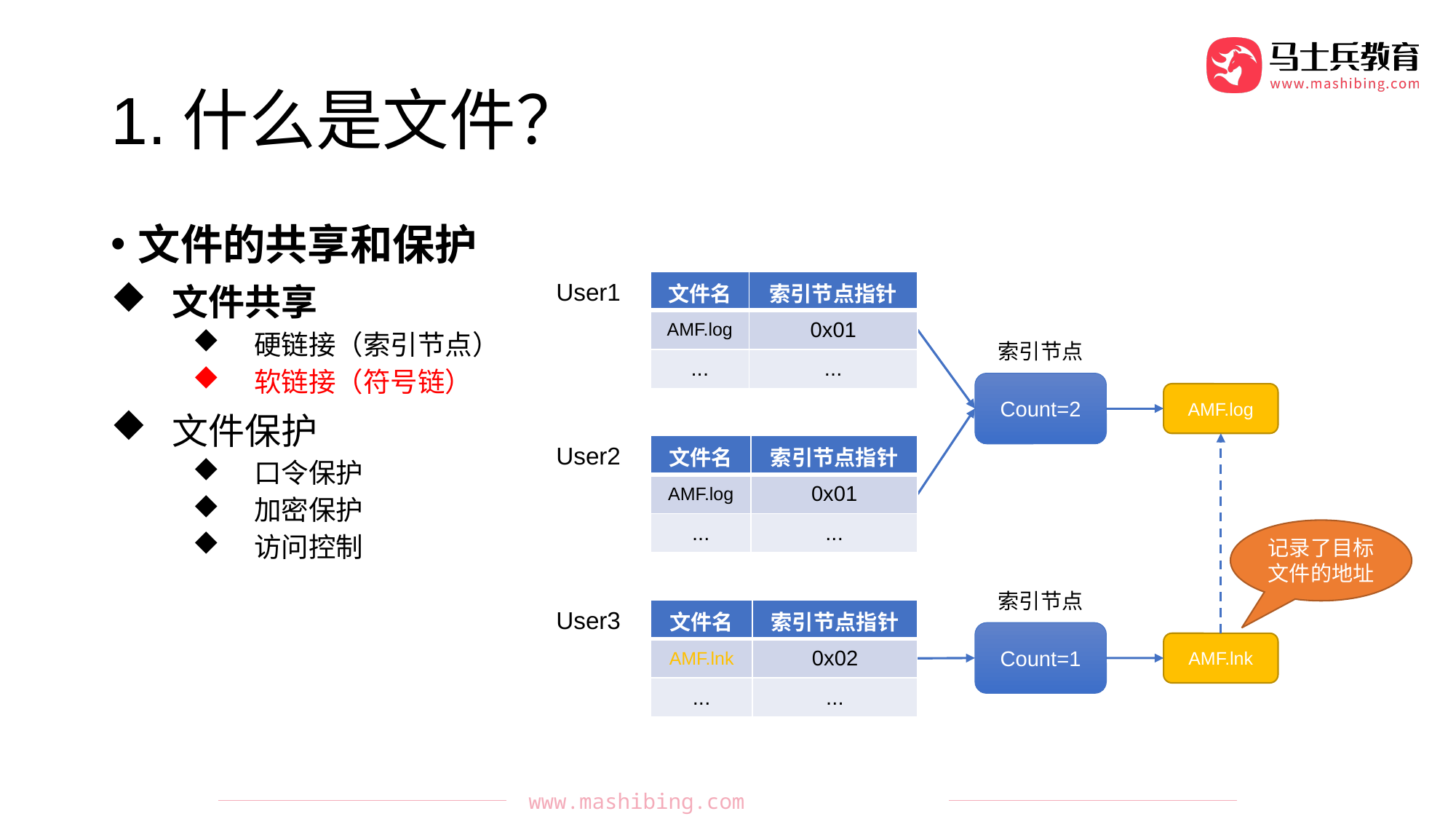

# 1.什么是文件？
文件的共享和保护
文件共享
硬链接（索引节点）
软链接（符号链）
文件保护
口令保护
加密保护
访问控制

User1
| 文件名 | 索引节点指针 |
| --- | --- |
| AMF.log | 0x01 |
| ... | ... |
索引节点
Count=2
AMF.log
User2
| 文件名 | 索引节点指针 |
| --- | --- |
| AMF.log | 0x01 |
| ... | ... |
记录了目标文件的地址
索引节点
Count=1
User3
| 文件名 | 索引节点指针 |
| --- | --- |
| AMF.lnk | 0x02 |
| ... | ... |
AMF.lnk